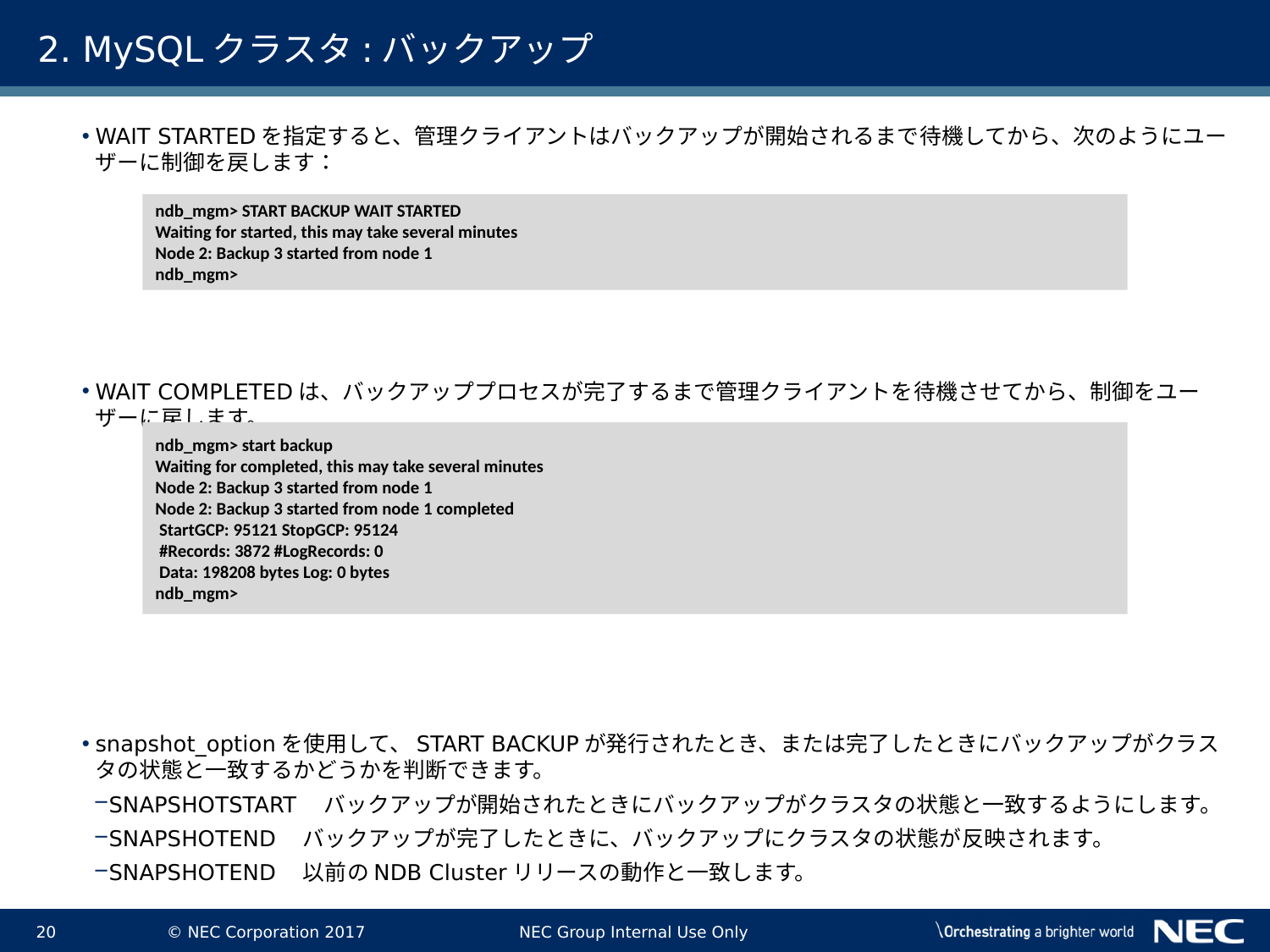

# 2. MySQLクラスタ:バックアップ
WAIT STARTEDを指定すると、管理クライアントはバックアップが開始されるまで待機してから、次のようにユーザーに制御を戻します：

WAIT COMPLETEDは、バックアッププロセスが完了するまで管理クライアントを待機させてから、制御をユーザーに戻します。

snapshot_optionを使用して、START BACKUPが発行されたとき、または完了したときにバックアップがクラスタの状態と一致するかどうかを判断できます。
SNAPSHOTSTART　バックアップが開始されたときにバックアップがクラスタの状態と一致するようにします。
SNAPSHOTEND　バックアップが完了したときに、バックアップにクラスタの状態が反映されます。
SNAPSHOTEND　以前のNDB Clusterリリースの動作と一致します。

ndb_mgm> START BACKUP WAIT STARTED
Waiting for started, this may take several minutes
Node 2: Backup 3 started from node 1
ndb_mgm>
ndb_mgm> start backup
Waiting for completed, this may take several minutes
Node 2: Backup 3 started from node 1
Node 2: Backup 3 started from node 1 completed
 StartGCP: 95121 StopGCP: 95124
 #Records: 3872 #LogRecords: 0
 Data: 198208 bytes Log: 0 bytes
ndb_mgm>